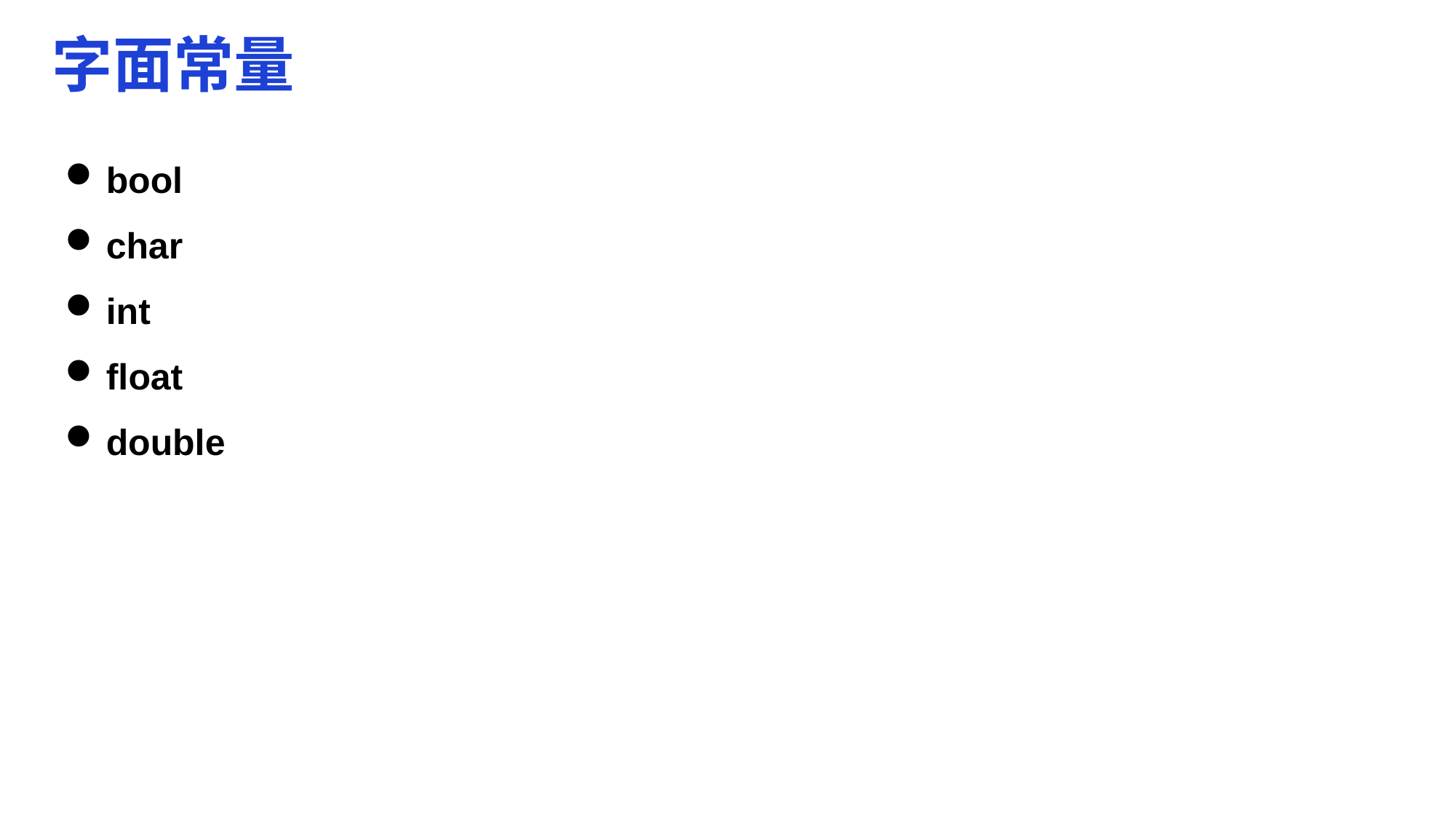

字面常量
bool
char
int
float
double

2017